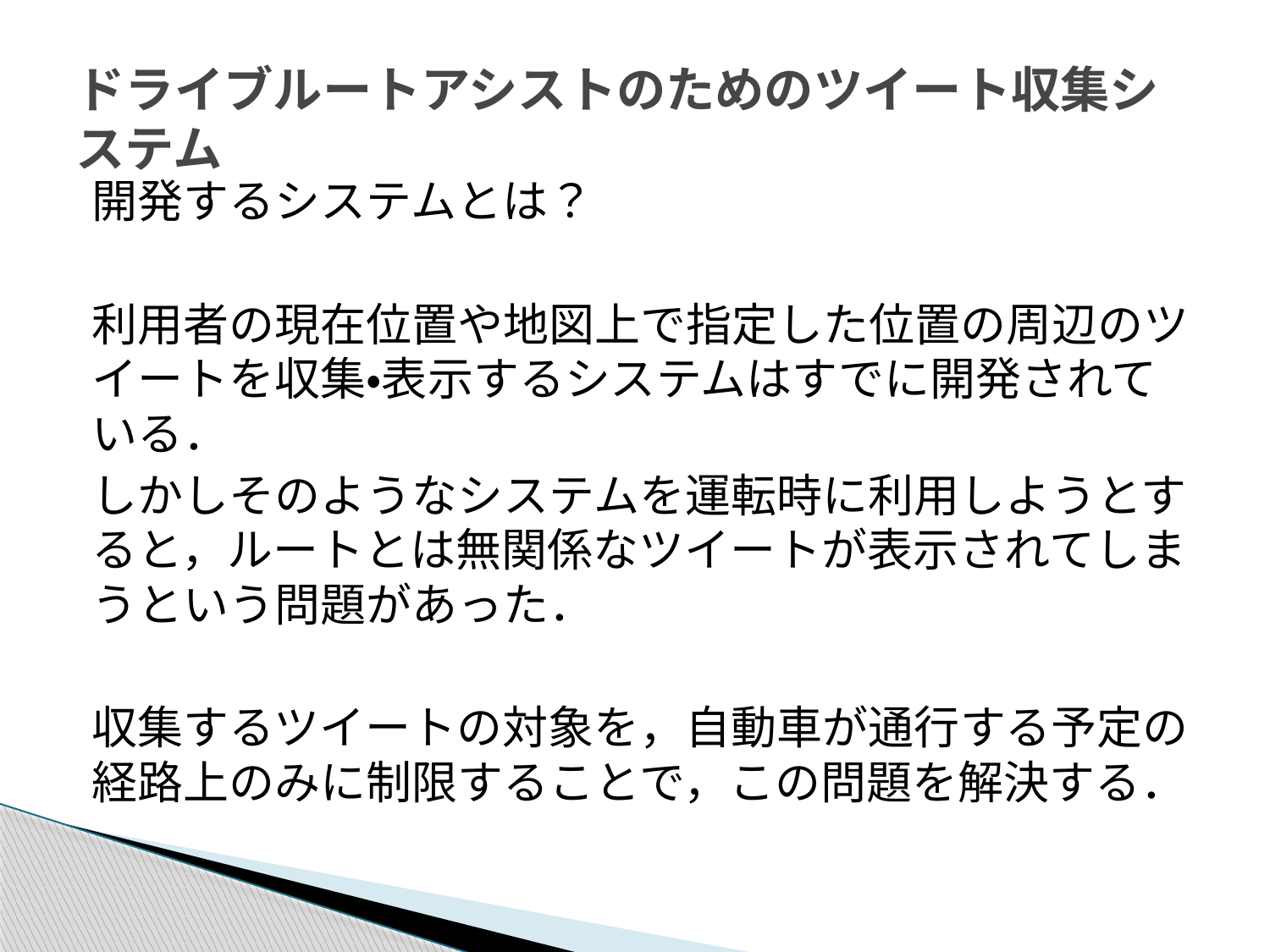

# ドライブルートアシストのためのツイート収集システム
開発するシステムとは？

利用者の現在位置や地図上で指定した位置の周辺のツイートを収集・表示するシステムはすでに開発されている．
しかしそのようなシステムを運転時に利用しようとすると，ルートとは無関係なツイートが表示されてしまうという問題があった．

収集するツイートの対象を，自動車が通行する予定の経路上のみに制限することで，この問題を解決する．